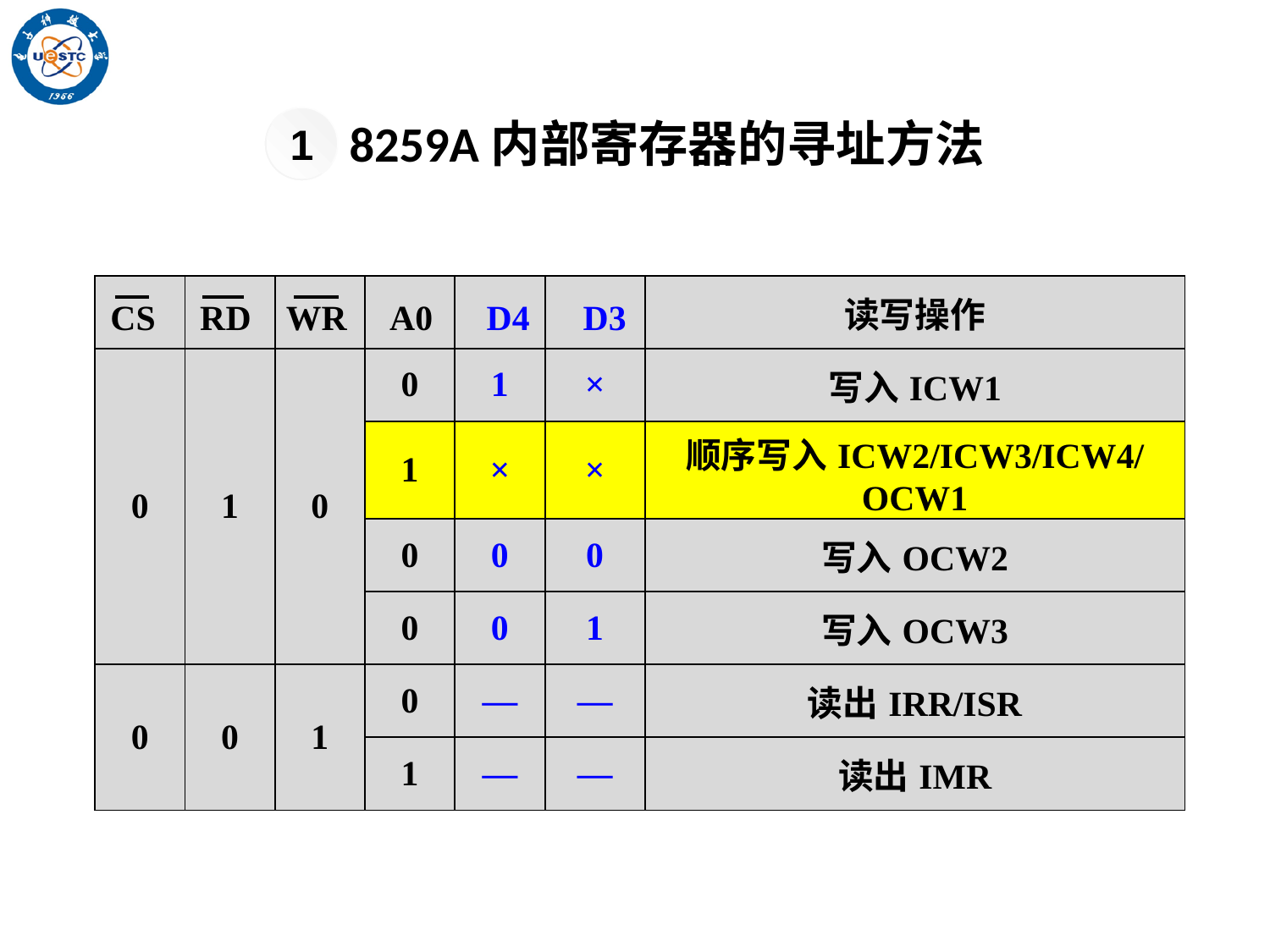

8259A内部寄存器的寻址方法

1
|  |  |  |  |  |  | 读写操作 |
| --- | --- | --- | --- | --- | --- | --- |
| 0 | 1 | 0 | 0 | 1 | × | 写入ICW1 |
|  |  |  | 1 | × | × | 顺序写入ICW2/ICW3/ICW4/OCW1 |
|  |  |  | 0 | 0 | 0 | 写入OCW2 |
|  |  |  | 0 | 0 | 1 | 写入OCW3 |
| 0 | 0 | 1 | 0 | ― | ― | 读出IRR/ISR |
|  |  |  | 1 | ― | ― | 读出IMR |
CS     RD    WR     A0      D4      D3